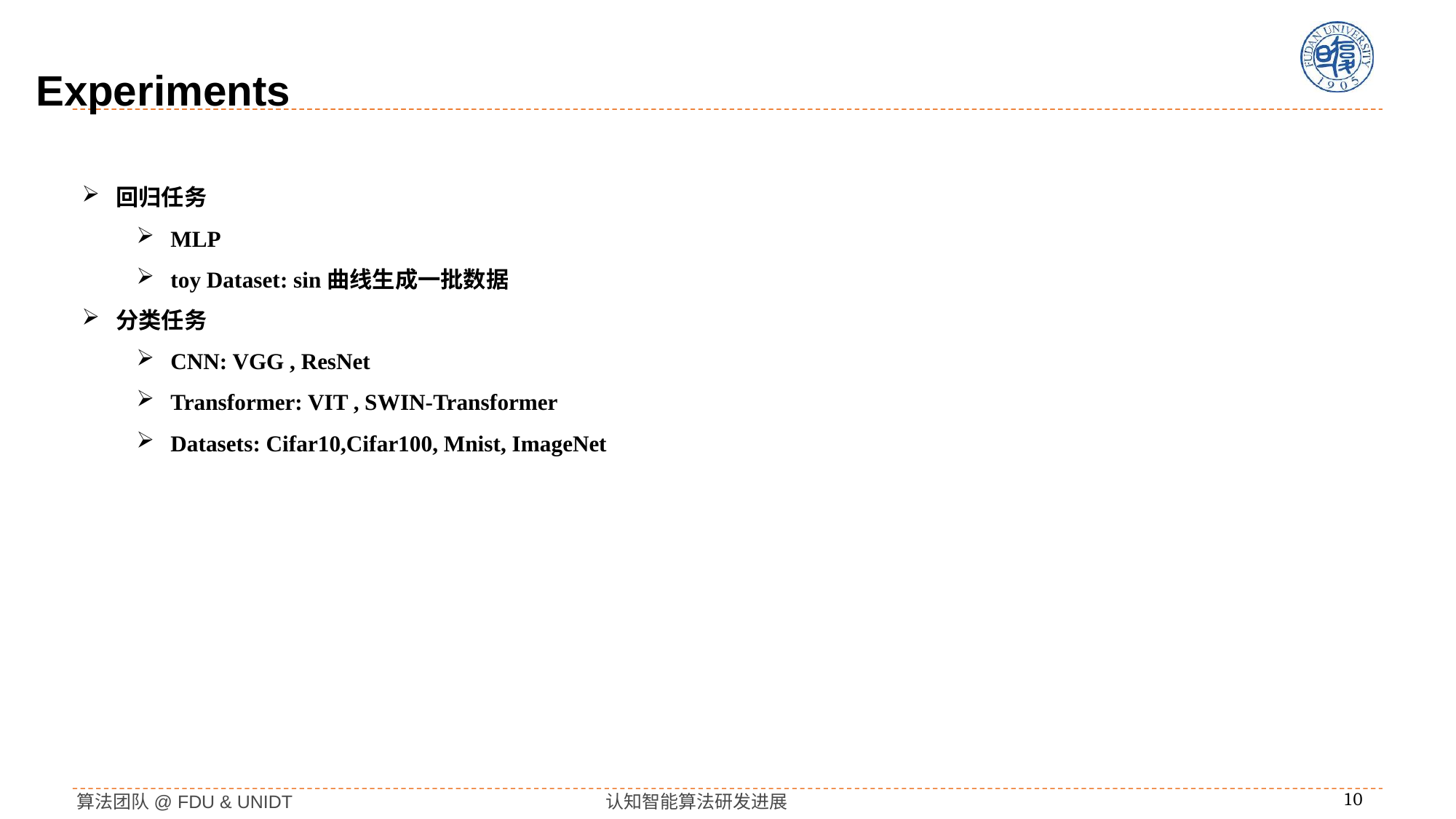

Experiments
回归任务
MLP
toy Dataset: sin曲线生成一批数据
分类任务
CNN: VGG , ResNet
Transformer: VIT , SWIN-Transformer
Datasets: Cifar10,Cifar100, Mnist, ImageNet